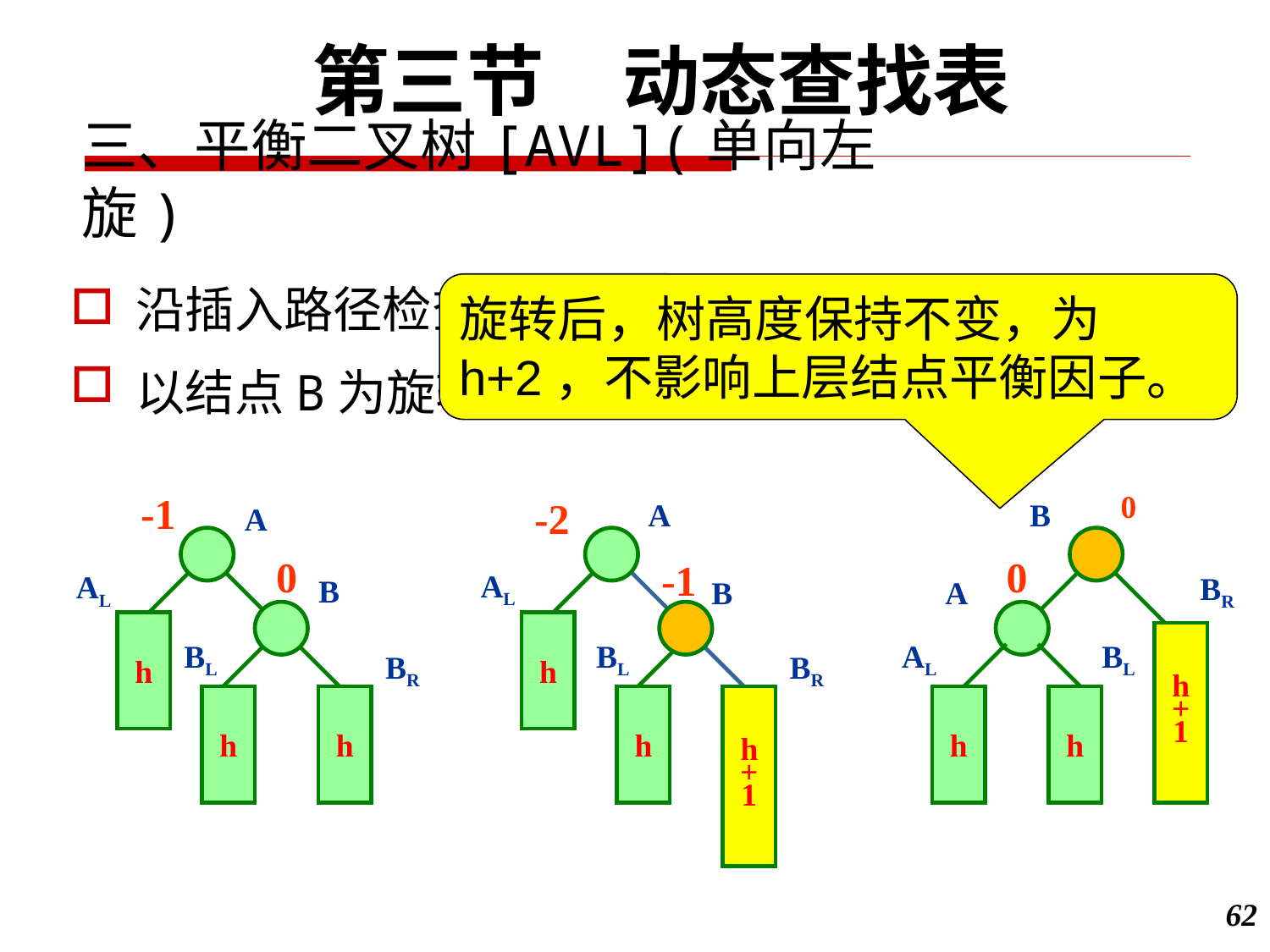

第三节　动态查找表
三、平衡二叉树[AVL](单向左旋)
沿插入路径检查三个结点A、B和BR(“\”型)
以结点B为旋转轴，让结点A反时针(左)旋转
旋转后，树高度保持不变，为h+2，不影响上层结点平衡因子。
-1
A

0
AL
B

h
BL
BR

h
h
0
B

0

BR
A

h
+
1
AL
BL

h
h
-2
A

-1

AL
B

h
BL

BR
h
h
+
1
62